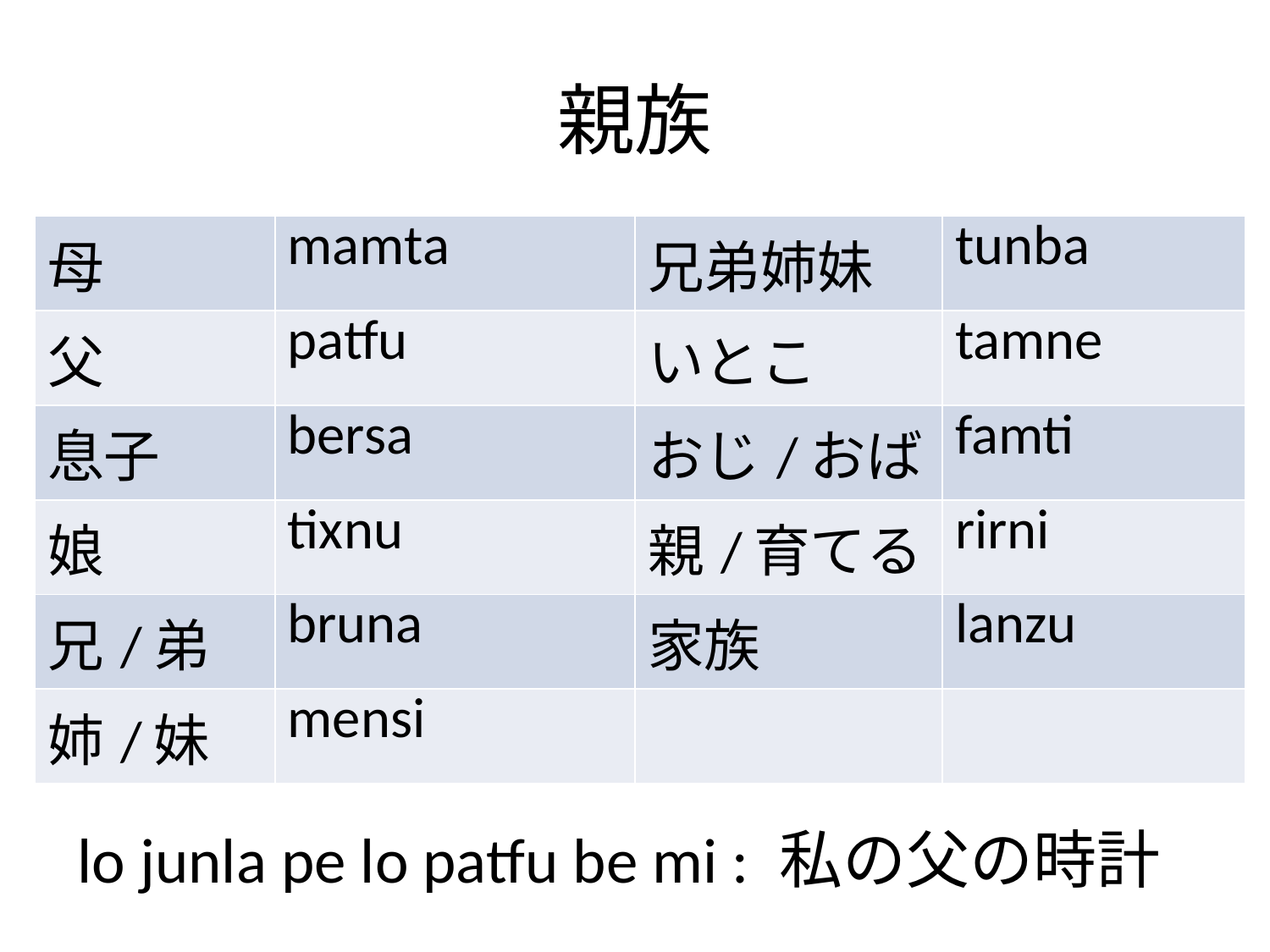

# 親族
| 母 | mamta | 兄弟姉妹 | tunba |
| --- | --- | --- | --- |
| 父 | patfu | いとこ | tamne |
| 息子 | bersa | おじ/おば | famti |
| 娘 | tixnu | 親/育てる | rirni |
| 兄/弟 | bruna | 家族 | lanzu |
| 姉/妹 | mensi |  |  |
lo junla pe lo patfu be mi : 私の父の時計